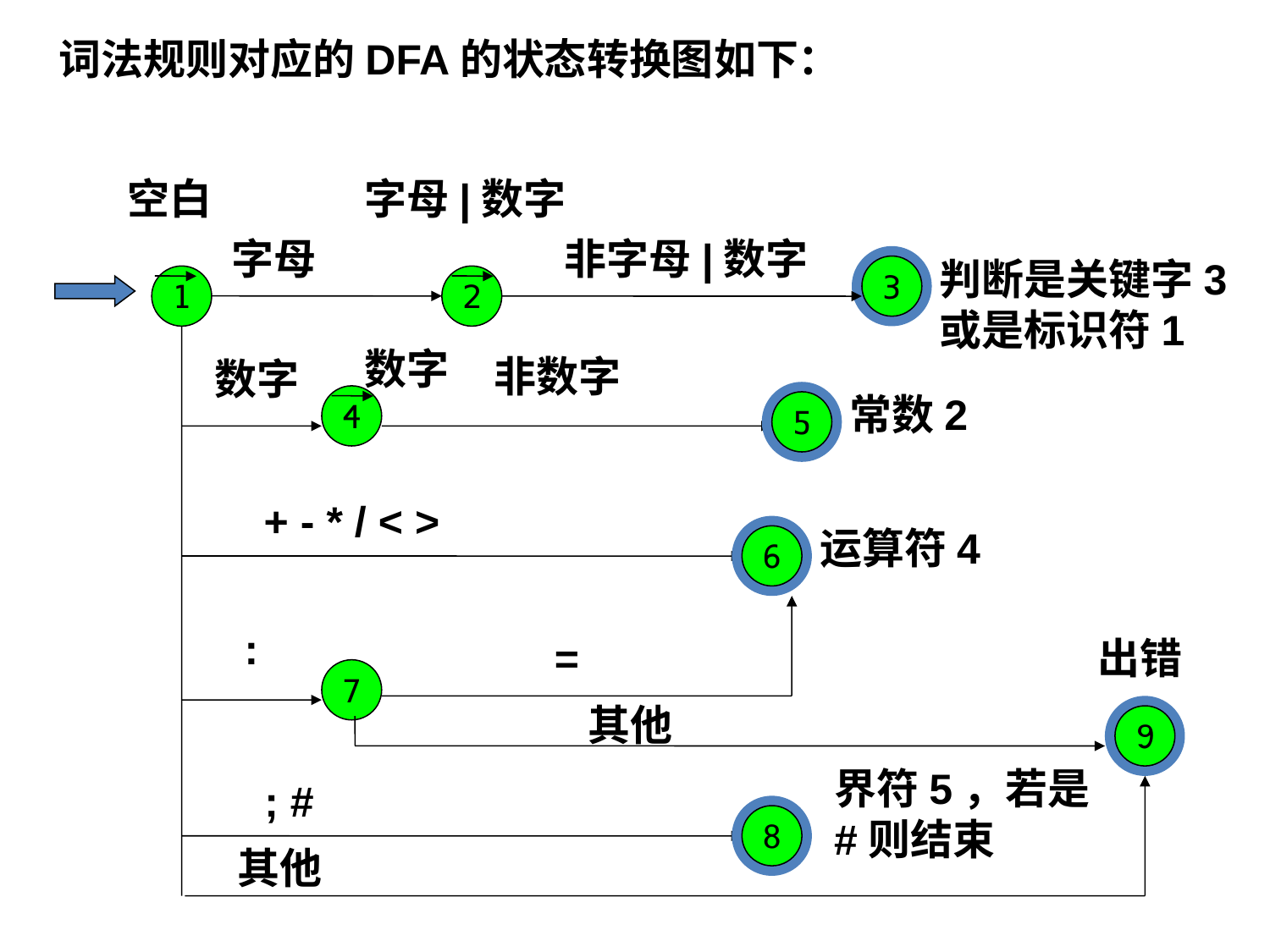

词法规则对应的DFA的状态转换图如下：
空白
字母|数字
字母
非字母|数字

判断是关键字3
或是标识符1
3
1
2

数字
非数字
数字

常数2
4
5

+ - * / < >

运算符4
6

:
=
出错
7
其他

9

界符5，若是#则结束
; #

8

其他